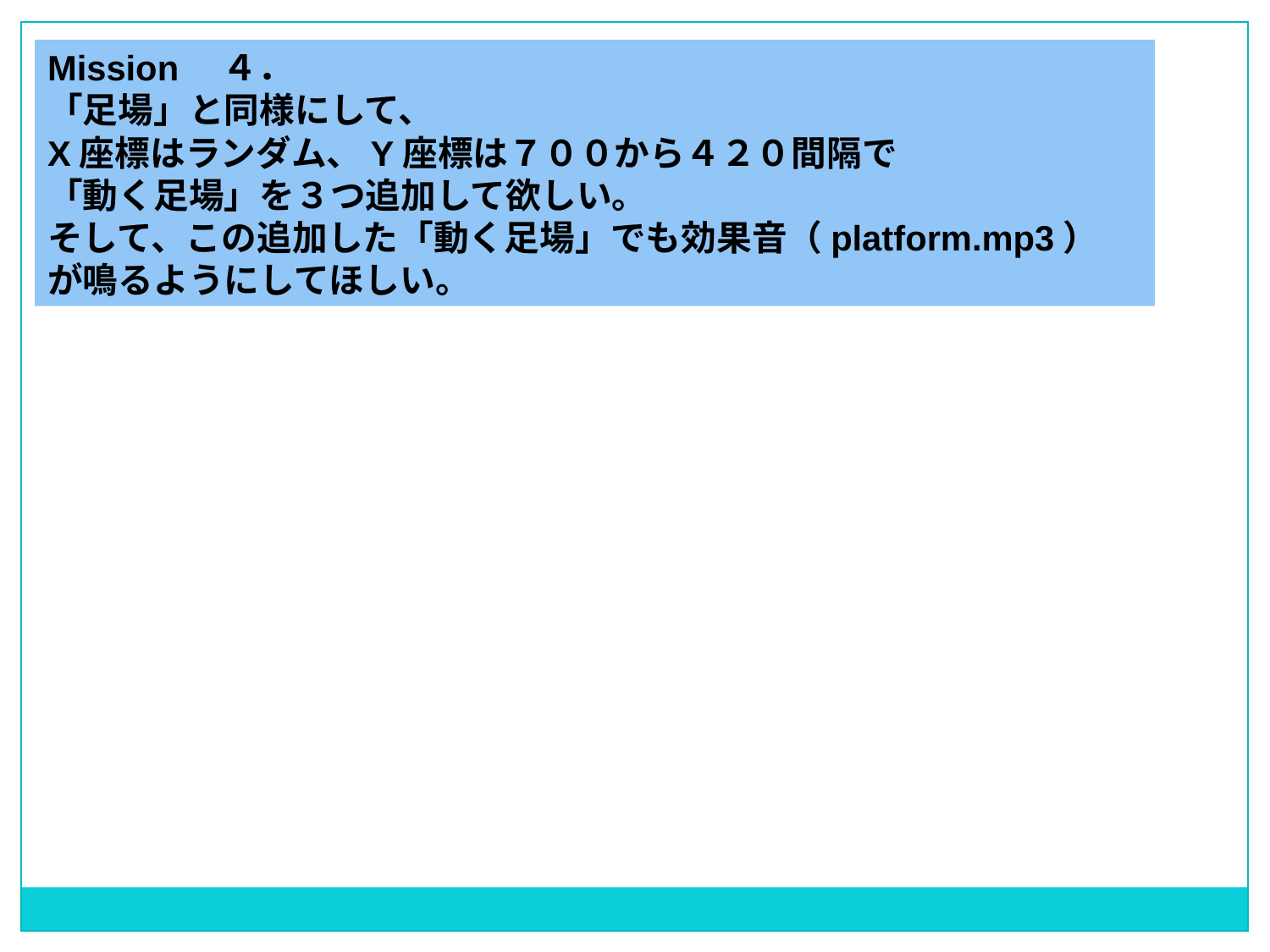

Mission　４．
「足場」と同様にして、
X座標はランダム、Y座標は７００から４２０間隔で
「動く足場」を３つ追加して欲しい。
そして、この追加した「動く足場」でも効果音（platform.mp3）
が鳴るようにしてほしい。